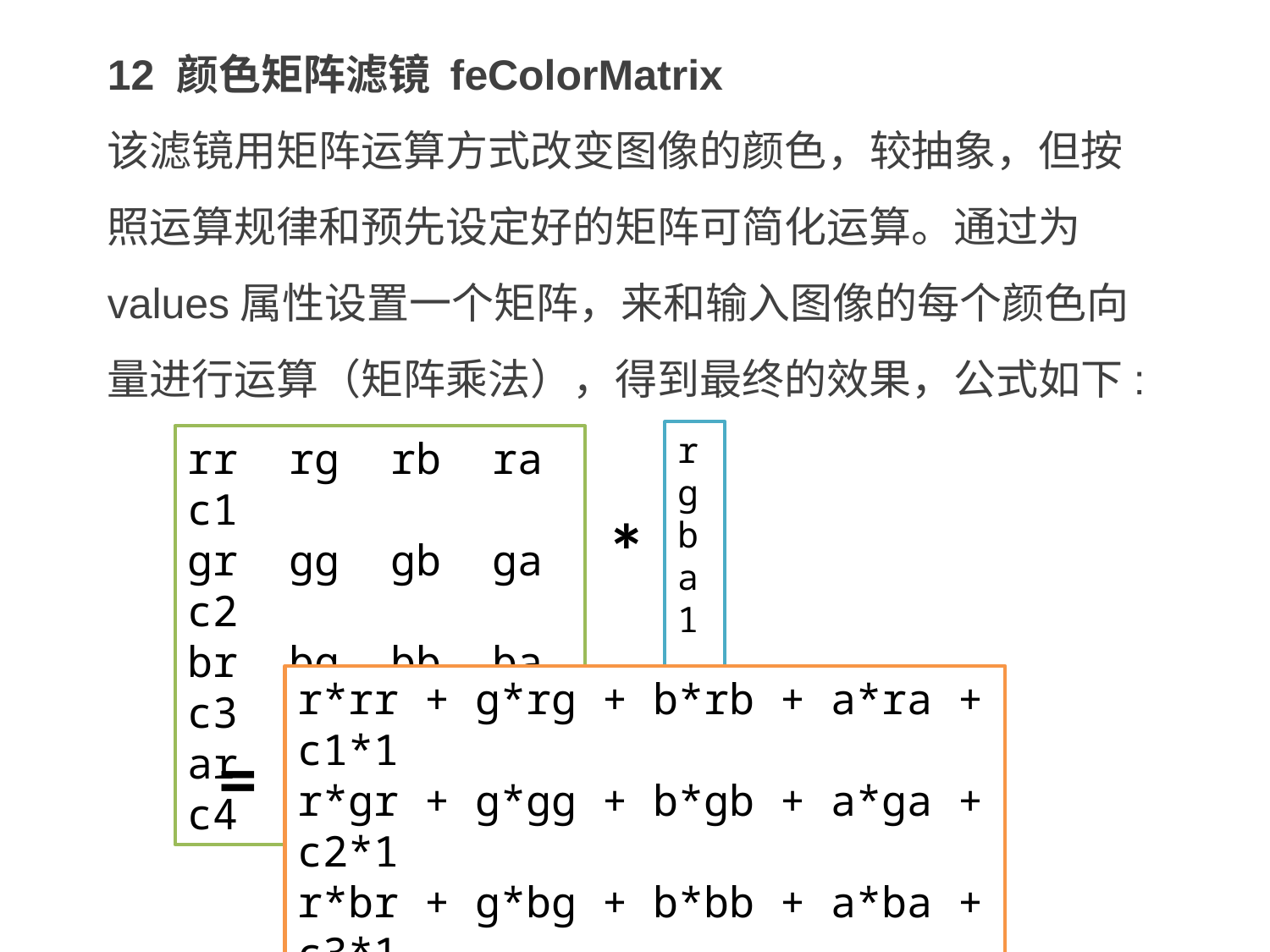

12 颜色矩阵滤镜 feColorMatrix
该滤镜用矩阵运算方式改变图像的颜色，较抽象，但按照运算规律和预先设定好的矩阵可简化运算。通过为values属性设置一个矩阵，来和输入图像的每个颜色向量进行运算（矩阵乘法），得到最终的效果，公式如下:
rg
b
a
1
rr  rg  rb  ra  c1
gr  gg  gb  ga  c2
br  bg  bb  ba  c3
ar  ag  ab  aa  c4
*
r*rr + g*rg + b*rb + a*ra + c1*1
r*gr + g*gg + b*gb + a*ga + c2*1
r*br + g*bg + b*bb + a*ba + c3*1
r*ar + g*ag + b*ab + a*aa + c4*1
=